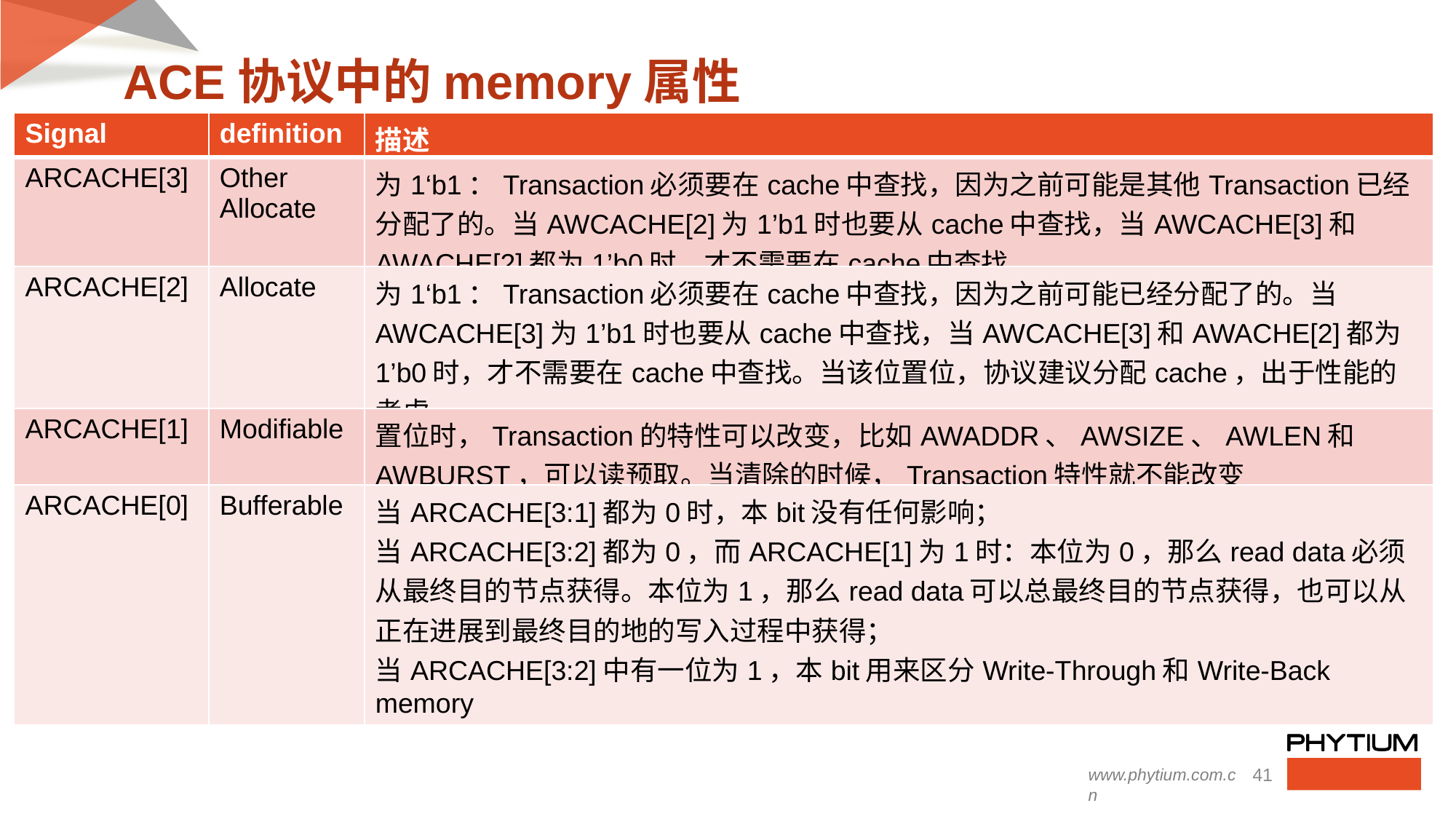

ACE协议中的memory属性
| Signal | definition | 描述 |
| --- | --- | --- |
| ARCACHE[3] | Other Allocate | 为1‘b1：Transaction必须要在cache中查找，因为之前可能是其他Transaction已经分配了的。当AWCACHE[2]为1’b1时也要从cache中查找，当AWCACHE[3]和AWACHE[2]都为1’b0时，才不需要在cache中查找， |
| ARCACHE[2] | Allocate | 为1‘b1：Transaction必须要在cache中查找，因为之前可能已经分配了的。当AWCACHE[3]为1’b1时也要从cache中查找，当AWCACHE[3]和AWACHE[2]都为1’b0时，才不需要在cache中查找。当该位置位，协议建议分配cache，出于性能的考虑 |
| ARCACHE[1] | Modifiable | 置位时，Transaction的特性可以改变，比如AWADDR、AWSIZE、AWLEN和AWBURST，可以读预取。当清除的时候，Transaction特性就不能改变 |
| ARCACHE[0] | Bufferable | 当ARCACHE[3:1]都为0时，本bit没有任何影响； 当ARCACHE[3:2]都为0，而ARCACHE[1]为1时：本位为0，那么read data必须从最终目的节点获得。本位为1，那么read data可以总最终目的节点获得，也可以从正在进展到最终目的地的写入过程中获得； 当ARCACHE[3:2]中有一位为1，本bit用来区分Write-Through和Write-Back memory |
41